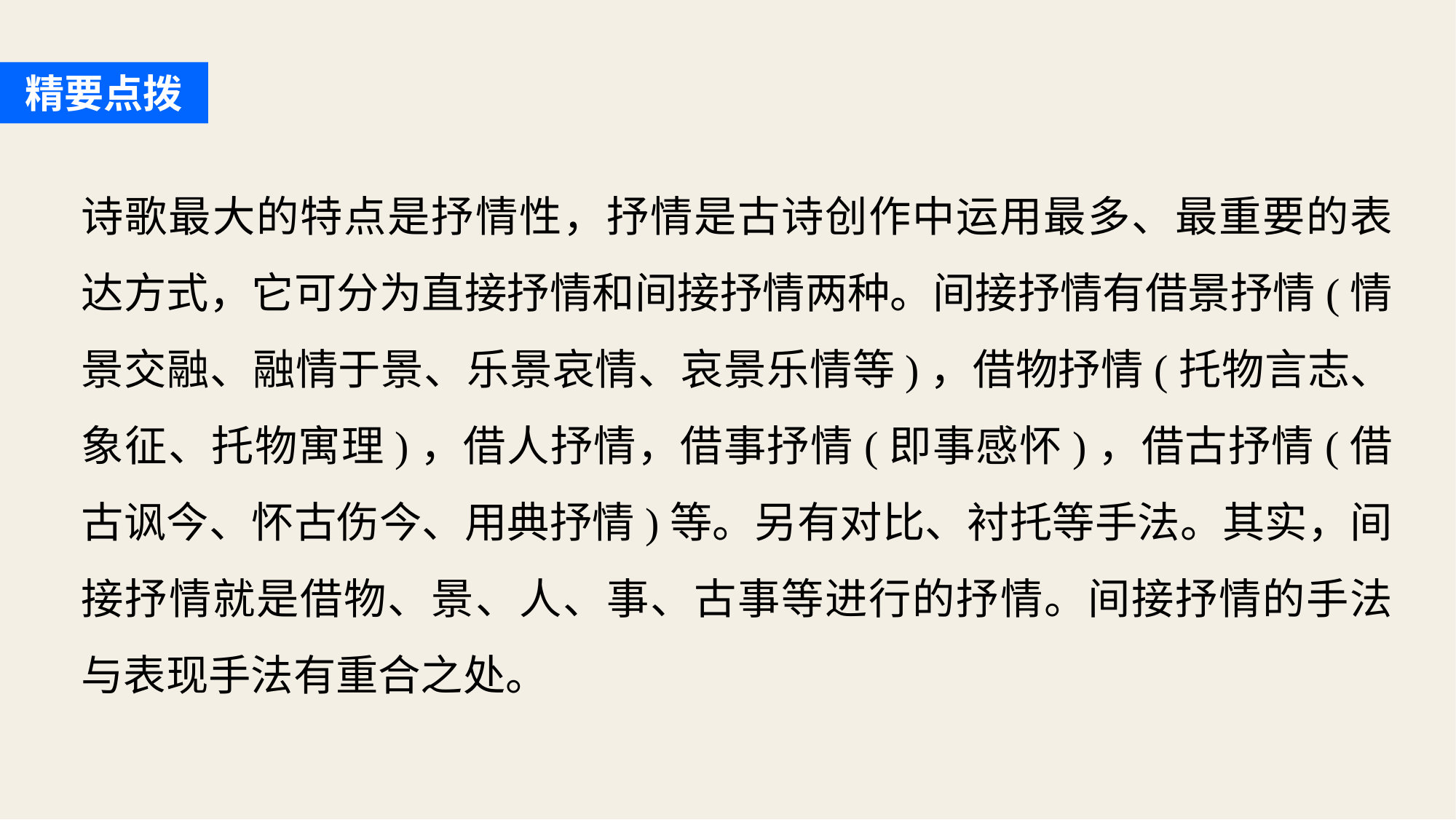

精要点拨
诗歌最大的特点是抒情性，抒情是古诗创作中运用最多、最重要的表达方式，它可分为直接抒情和间接抒情两种。间接抒情有借景抒情(情景交融、融情于景、乐景哀情、哀景乐情等)，借物抒情(托物言志、象征、托物寓理)，借人抒情，借事抒情(即事感怀)，借古抒情(借古讽今、怀古伤今、用典抒情)等。另有对比、衬托等手法。其实，间接抒情就是借物、景、人、事、古事等进行的抒情。间接抒情的手法与表现手法有重合之处。